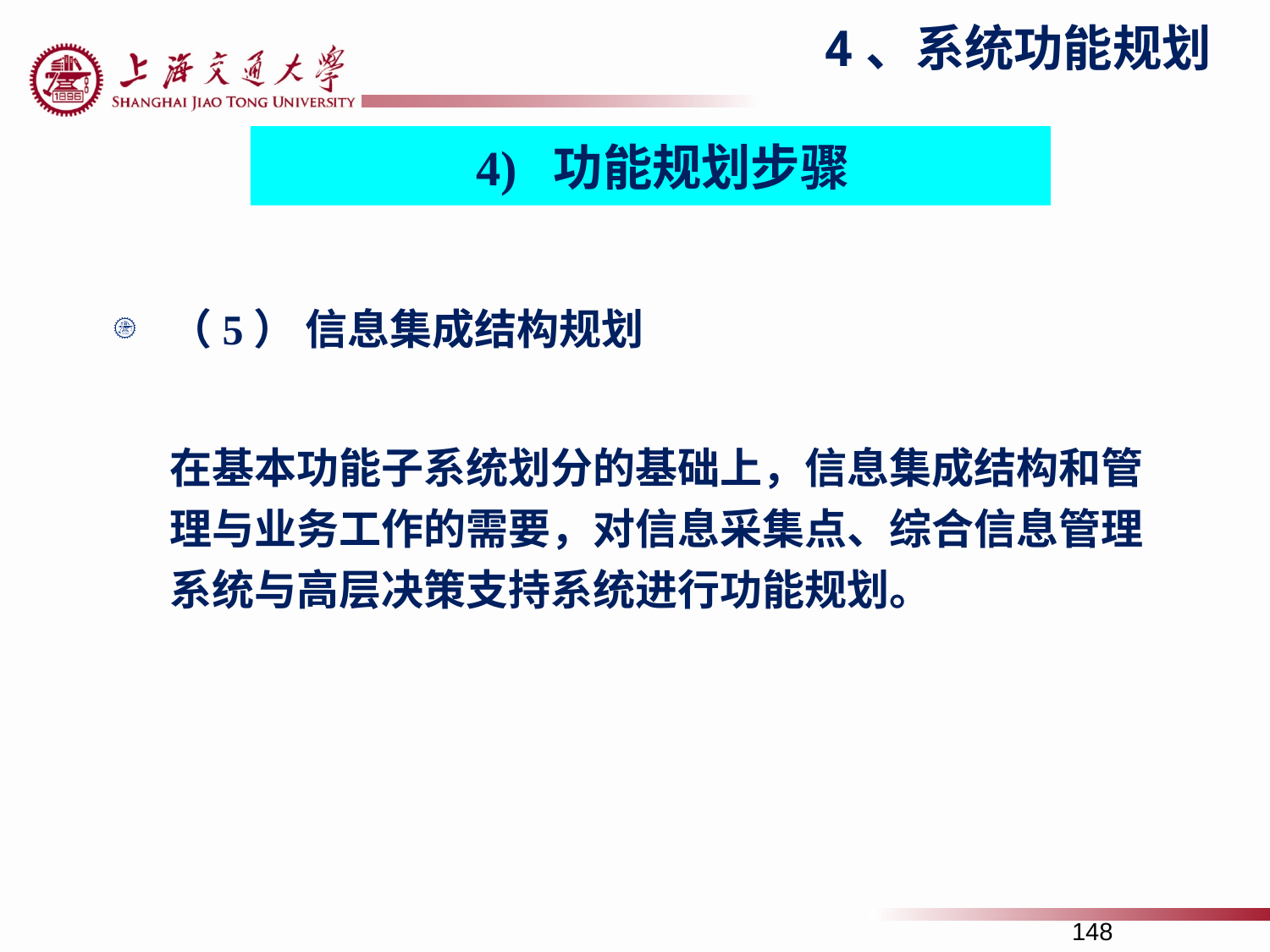

4、系统功能规划
  4)  功能规划步骤
（5） 信息集成结构规划

	在基本功能子系统划分的基础上，信息集成结构和管理与业务工作的需要，对信息采集点、综合信息管理系统与高层决策支持系统进行功能规划。
148